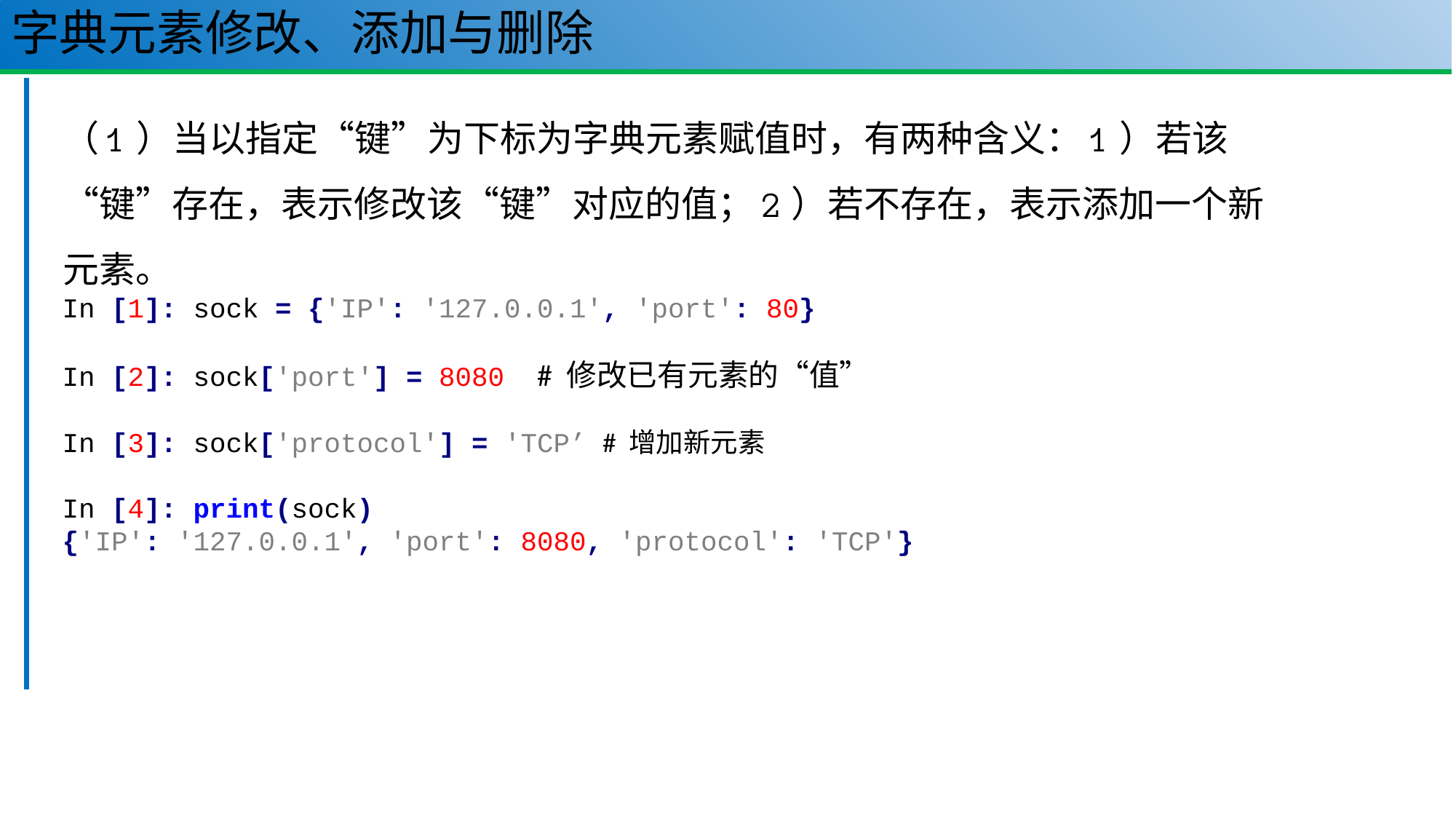

# 字典元素修改、添加与删除
56
（1）当以指定“键”为下标为字典元素赋值时，有两种含义：1）若该“键”存在，表示修改该“键”对应的值；2）若不存在，表示添加一个新元素。

In [1]: sock = {'IP': '127.0.0.1', 'port': 80}

In [2]: sock['port'] = 8080  # 修改已有元素的“值”

In [3]: sock['protocol'] = 'TCP’ # 增加新元素

In [4]: print(sock)
{'IP': '127.0.0.1', 'port': 8080, 'protocol': 'TCP'}